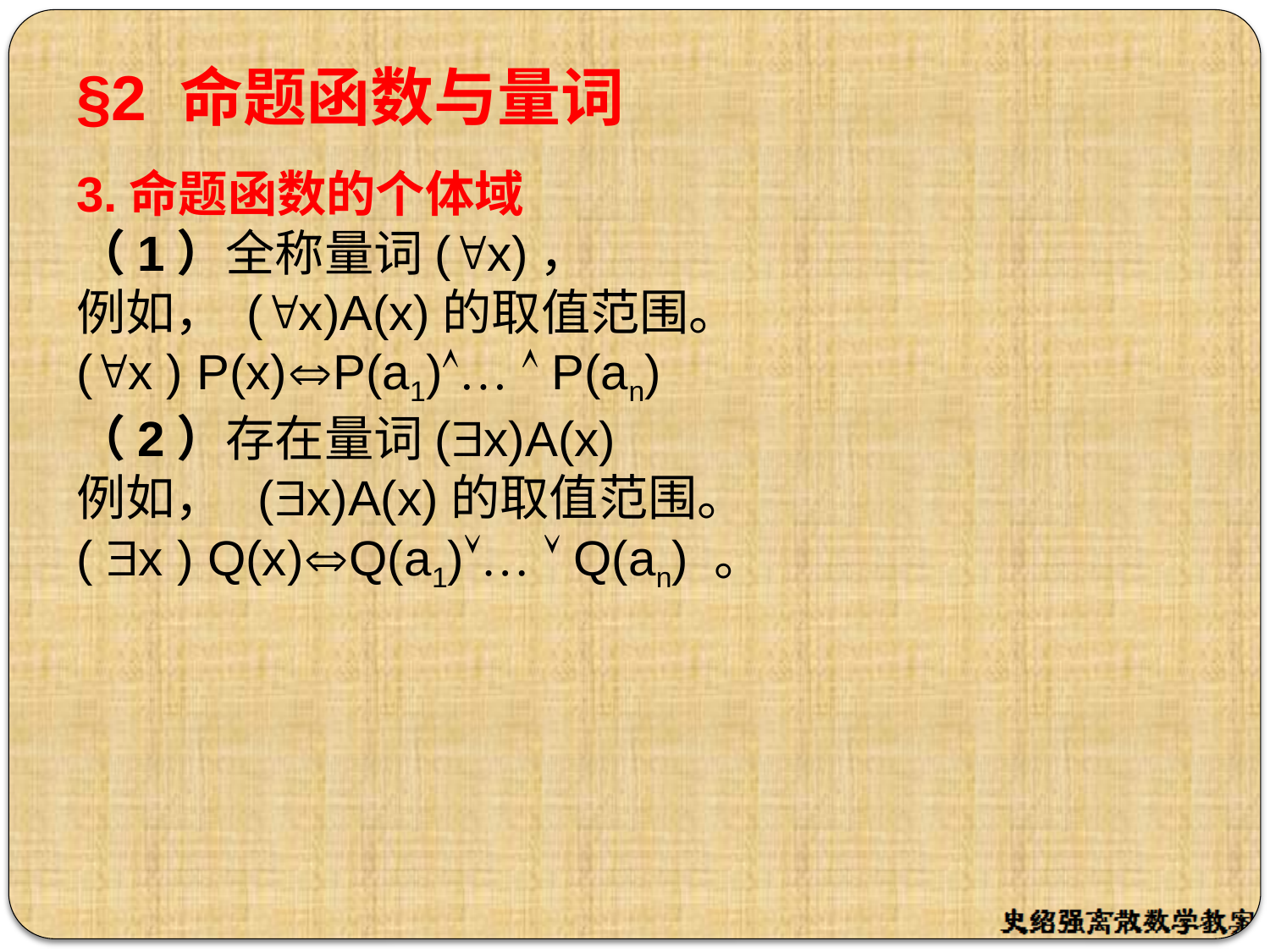

# §2 命题函数与量词
3.命题函数的个体域
（1）全称量词(∀x)，
例如， (∀x)A(x)的取值范围。
(∀x ) P(x)⇔P(a1)∧… ∧ P(an)
（2）存在量词(∃x)A(x)
例如，  (∃x)A(x)的取值范围。
( ∃x ) Q(x)⇔Q(a1)∨… ∨ Q(an) 。